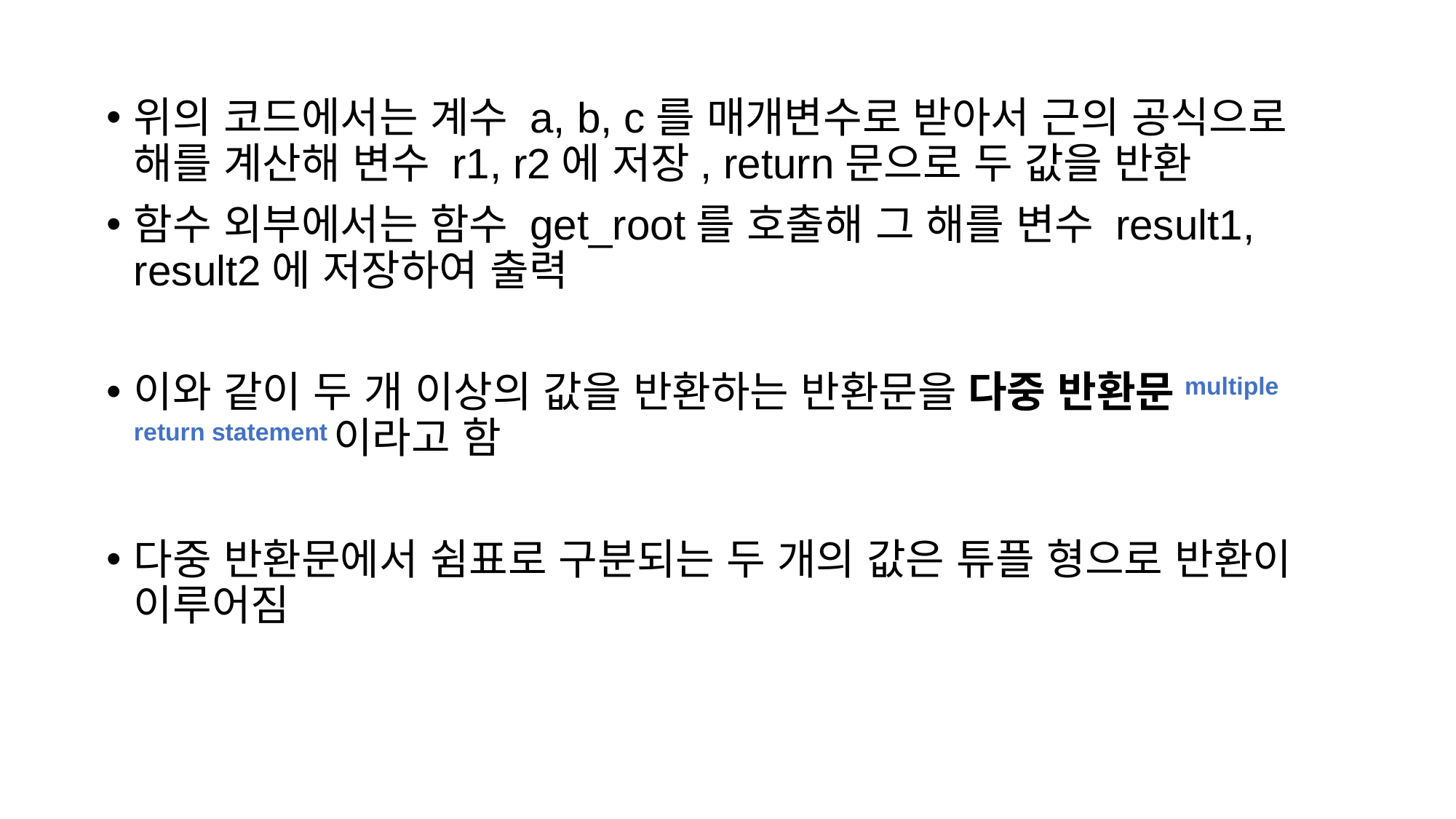

위의 코드에서는 계수 a, b, c를 매개변수로 받아서 근의 공식으로 해를 계산해 변수 r1, r2에 저장, return문으로 두 값을 반환
함수 외부에서는 함수 get_root를 호출해 그 해를 변수 result1, result2에 저장하여 출력

이와 같이 두 개 이상의 값을 반환하는 반환문을 다중 반환문multiple return statement이라고 함

다중 반환문에서 쉼표로 구분되는 두 개의 값은 튜플 형으로 반환이 이루어짐